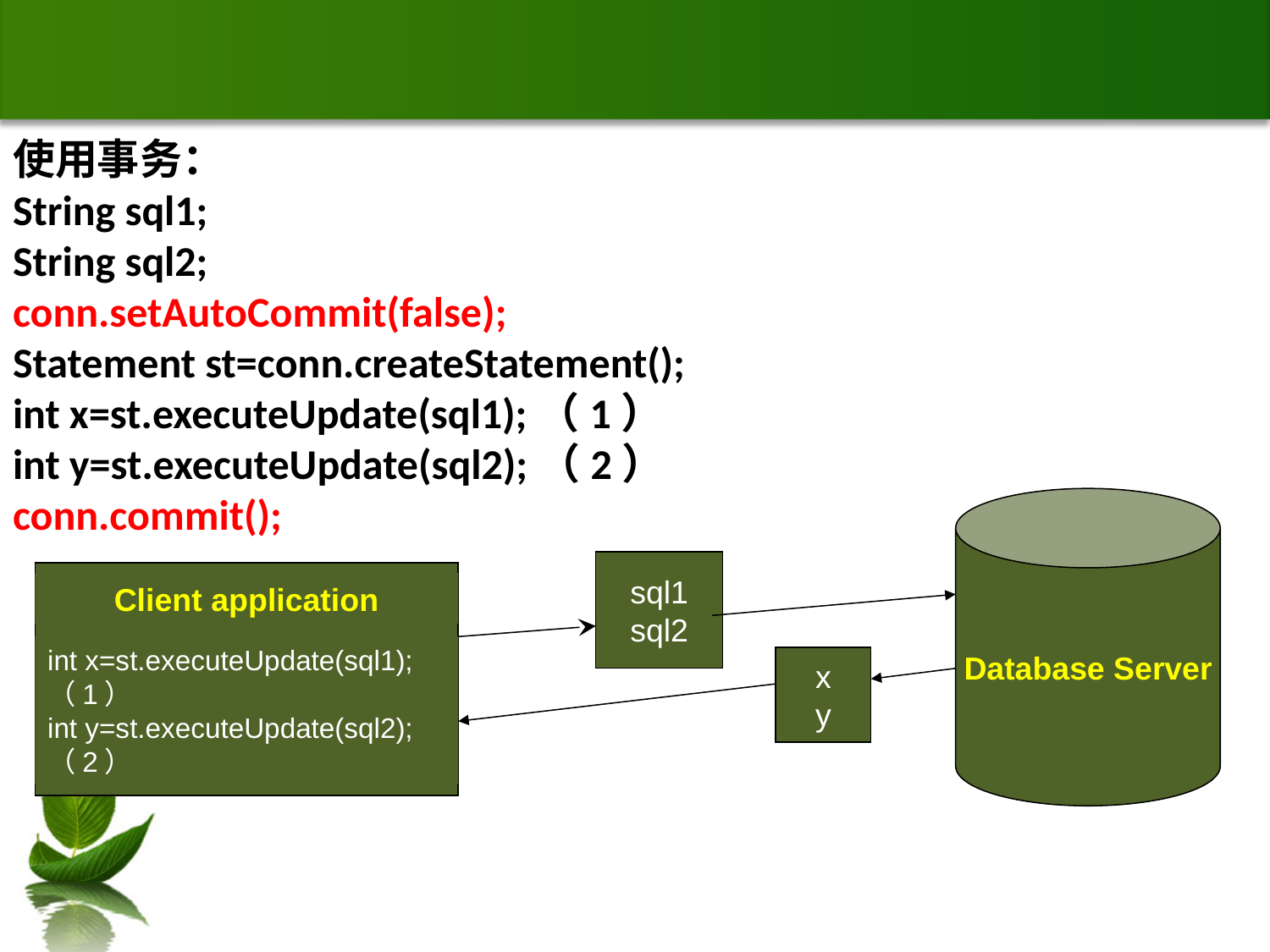

#
使用事务：
String sql1;
String sql2;
conn.setAutoCommit(false);
Statement st=conn.createStatement();
int x=st.executeUpdate(sql1);（1）
int y=st.executeUpdate(sql2);（2）
conn.commit();
Database Server
sql1
sql2

Client application

int x=st.executeUpdate(sql1);（1）
int y=st.executeUpdate(sql2);（2）
x
y